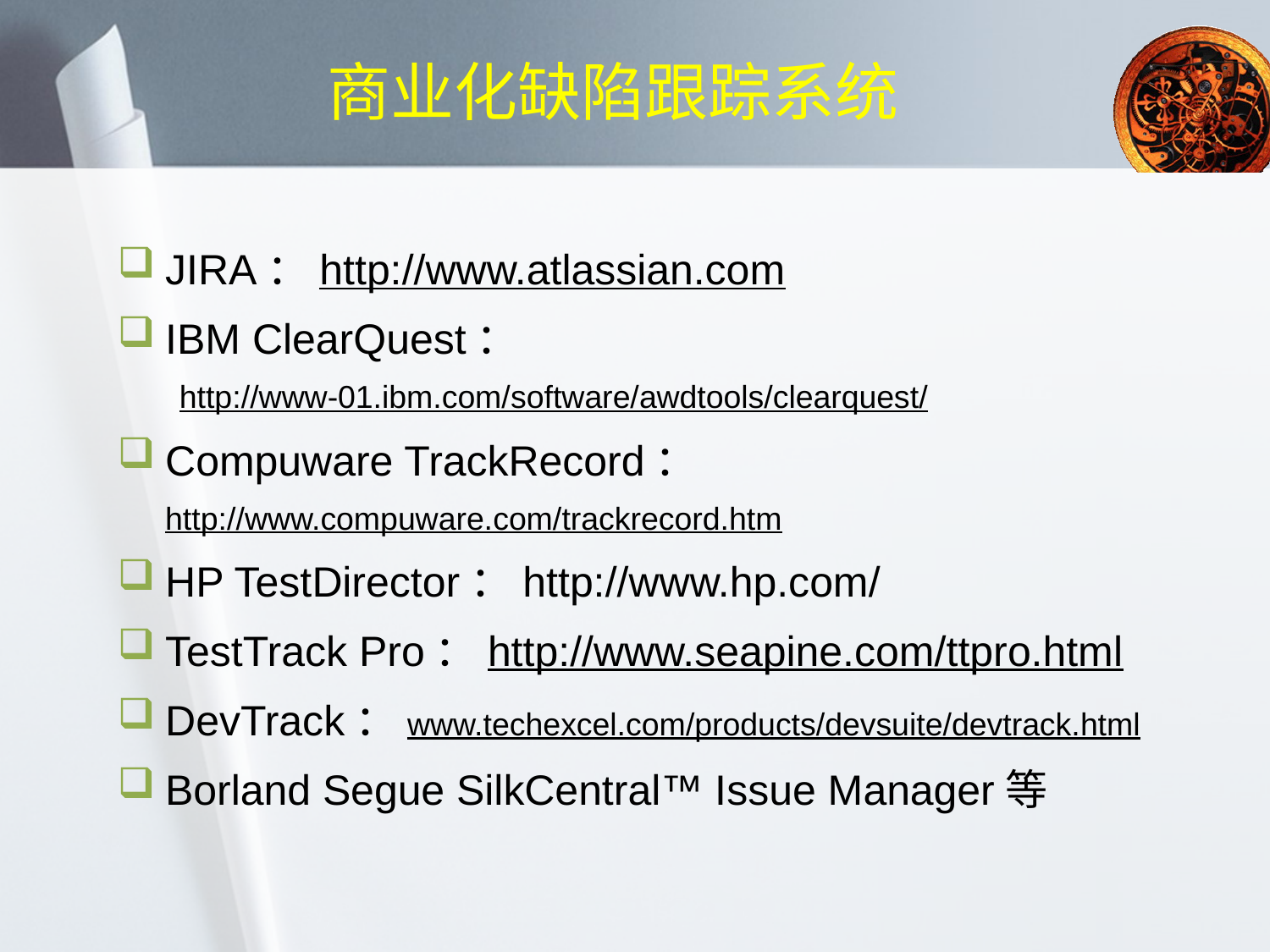

# 商业化缺陷跟踪系统
JIRA：http://www.atlassian.com
IBM ClearQuest：
http://www-01.ibm.com/software/awdtools/clearquest/
Compuware TrackRecord：
http://www.compuware.com/trackrecord.htm
HP TestDirector：http://www.hp.com/
TestTrack Pro：http://www.seapine.com/ttpro.html
DevTrack：www.techexcel.com/products/devsuite/devtrack.html
Borland Segue SilkCentral™ Issue Manager等